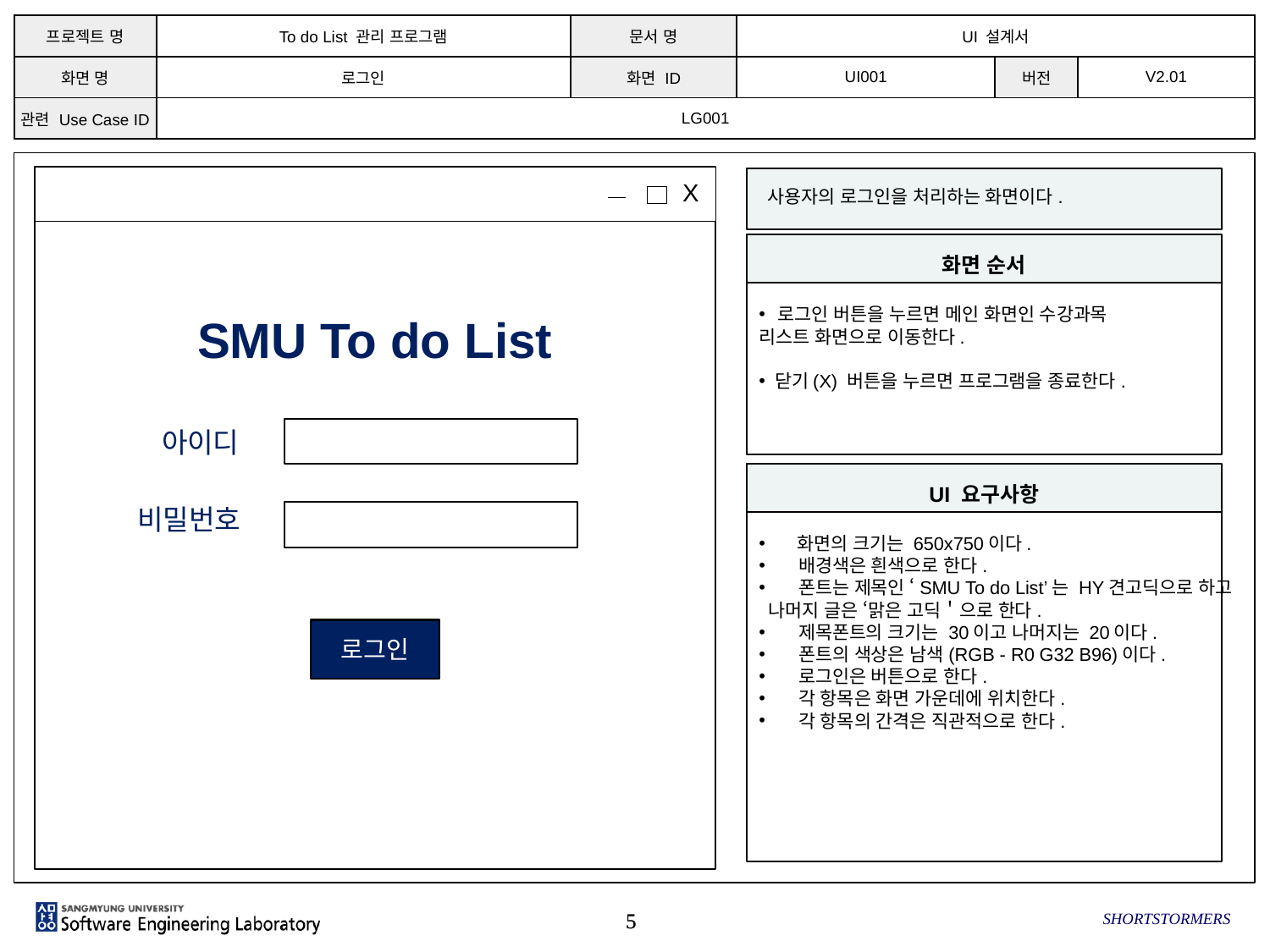

| 프로젝트 명 | To do List 관리 프로그램 | 문서 명 | UI 설계서 |  |  |
| --- | --- | --- | --- | --- | --- |
| 화면 명 | 로그인 | 화면 ID | UI001 | 버전 | V2.01 |
| 관련 Use Case ID | LG001 |  |  |  |  |

X

SMU To do List
아이디

비밀번호

로그인

 사용자의 로그인을 처리하는 화면이다.

화면 순서
  로그인 버튼을 누르면 메인 화면인 수강과목
리스트 화면으로 이동한다.

 닫기(X) 버튼을 누르면 프로그램을 종료한다.

UI 요구사항
 화면의 크기는 650x750이다.
 배경색은 흰색으로 한다.
 폰트는 제목인 ‘SMU To do List’는 HY견고딕으로 하고
 나머지 글은 ‘맑은 고딕＇으로 한다.
 제목폰트의 크기는 30이고 나머지는 20이다.
 폰트의 색상은 남색(RGB - R0 G32 B96)이다.
 로그인은 버튼으로 한다.
 각 항목은 화면 가운데에 위치한다.
 각 항목의 간격은 직관적으로 한다.

SHORTSTORMERS